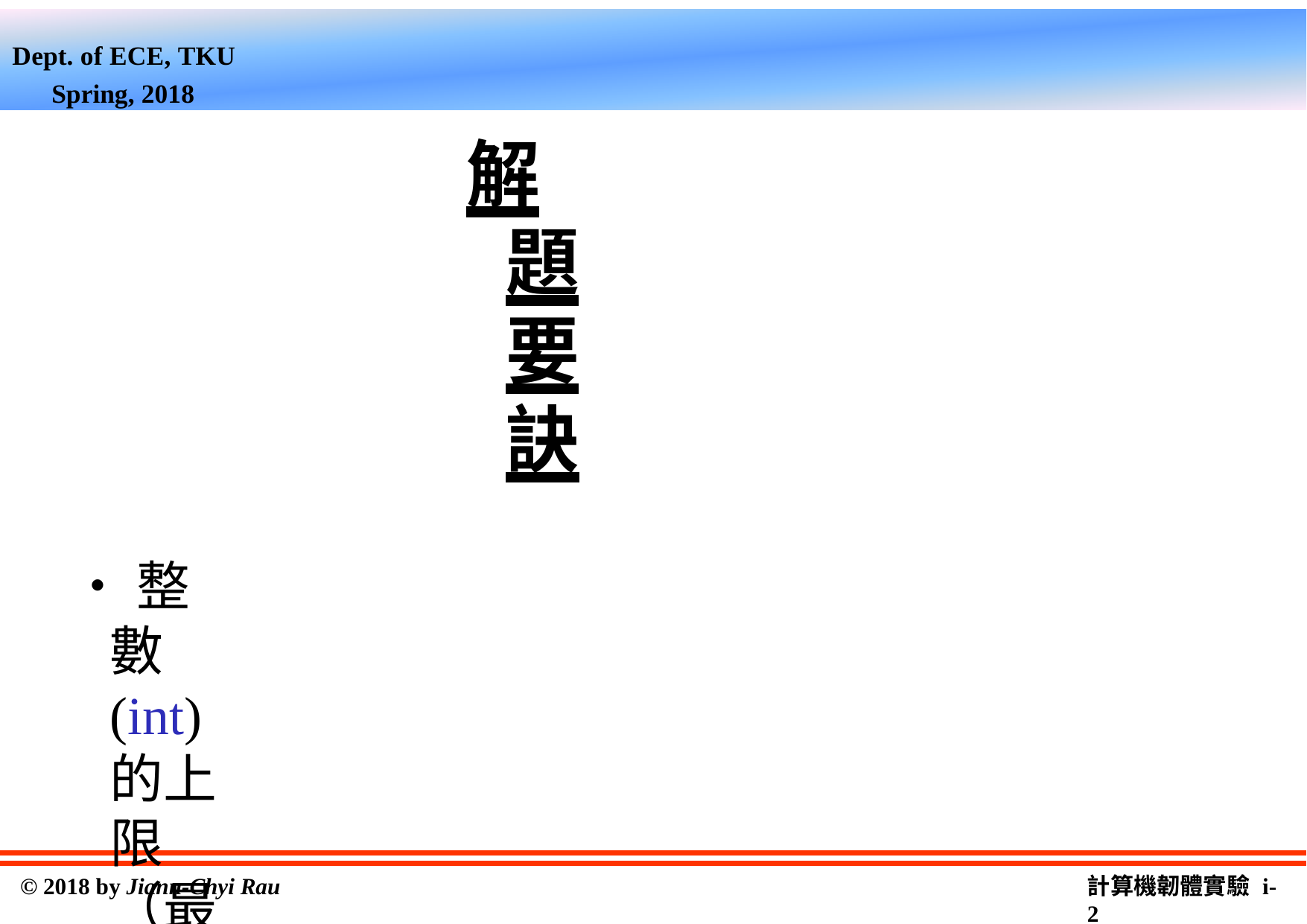

Dept. of ECE, TKU Spring, 2018
解題要訣

‧整數(int)的上限（最大值）
‧奇偶數的判定
–是否為2的倍數

計算機韌體實驗 i-2
© 2018 by Jiann-Chyi Rau